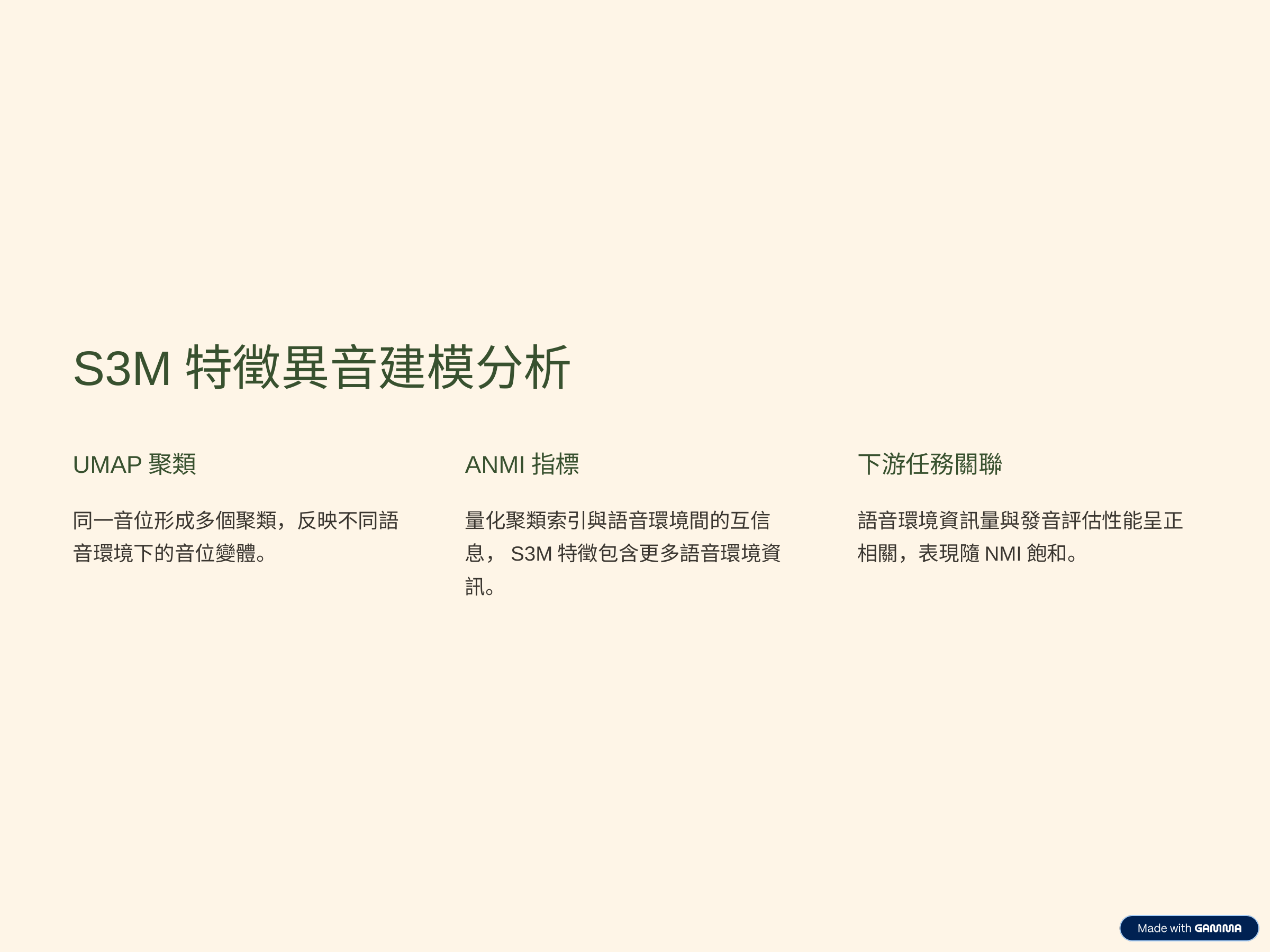

S3M特徵異音建模分析
UMAP聚類
ANMI指標
下游任務關聯
同一音位形成多個聚類，反映不同語音環境下的音位變體。
量化聚類索引與語音環境間的互信息，S3M特徵包含更多語音環境資訊。
語音環境資訊量與發音評估性能呈正相關，表現隨NMI飽和。